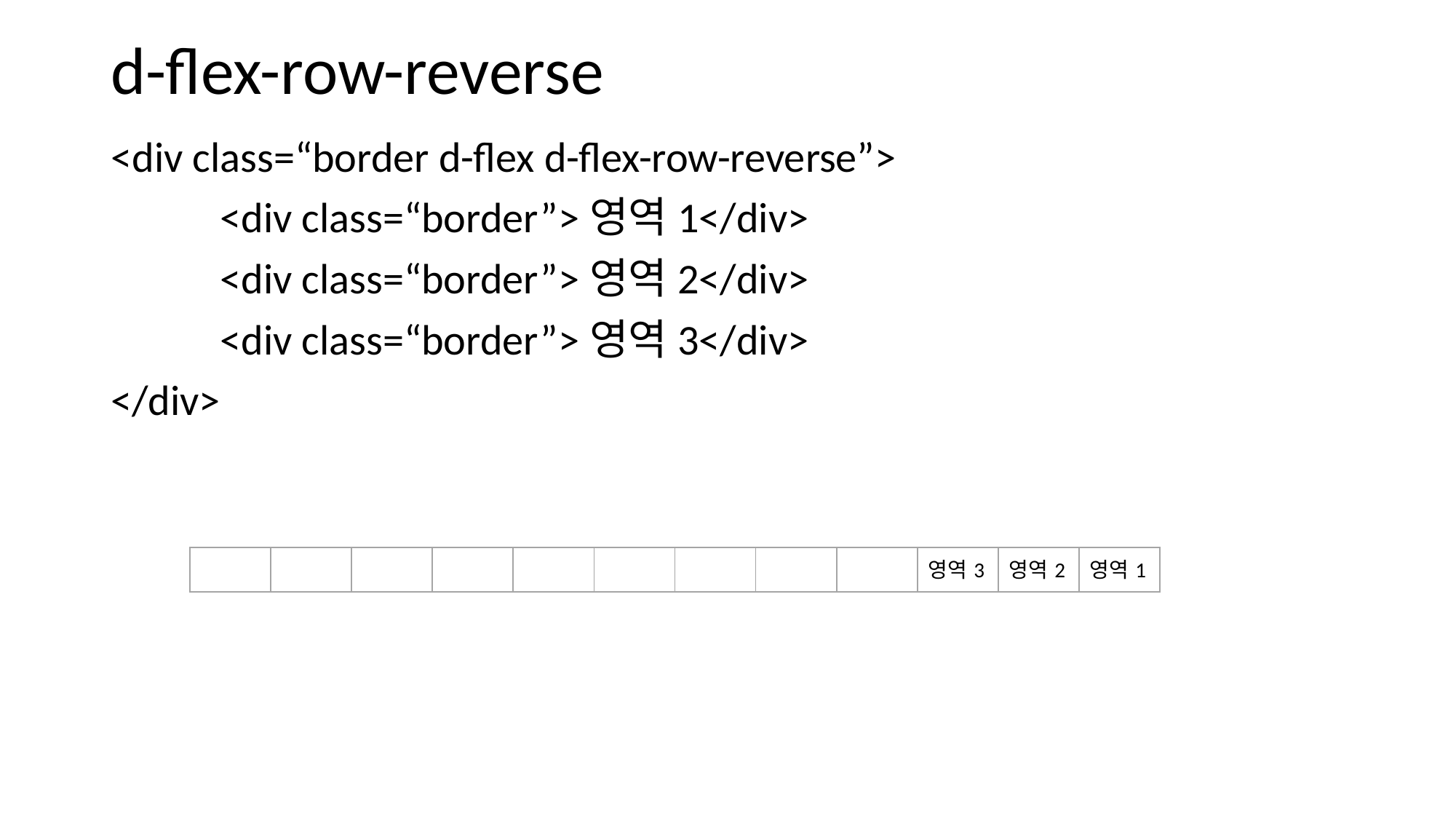

d-flex-row-reverse
<div class=“border d-flex d-flex-row-reverse”>
	<div class=“border”>영역1</div>
	<div class=“border”>영역2</div>
	<div class=“border”>영역3</div>
</div>

|  |  |  |  |  |  |  |  |  | 영역3 | 영역2 | 영역1 |
| --- | --- | --- | --- | --- | --- | --- | --- | --- | --- | --- | --- |